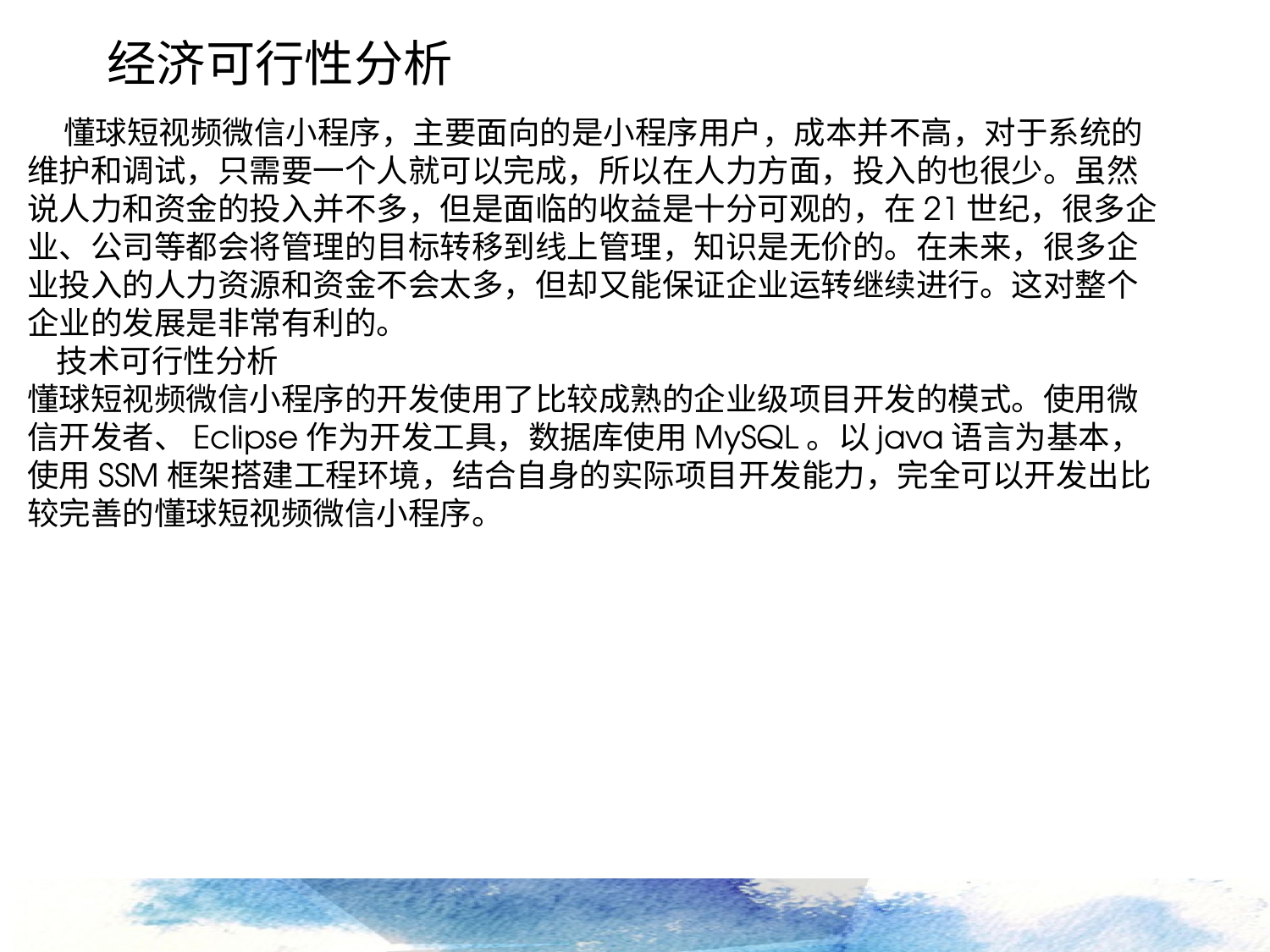

经济可行性分析
    懂球短视频微信小程序，主要面向的是小程序用户，成本并不高，对于系统的维护和调试，只需要一个人就可以完成，所以在人力方面，投入的也很少。虽然说人力和资金的投入并不多，但是面临的收益是十分可观的，在21世纪，很多企业、公司等都会将管理的目标转移到线上管理，知识是无价的。在未来，很多企业投入的人力资源和资金不会太多，但却又能保证企业运转继续进行。这对整个企业的发展是非常有利的。
   技术可行性分析
懂球短视频微信小程序的开发使用了比较成熟的企业级项目开发的模式。使用微信开发者、Eclipse作为开发工具，数据库使用MySQL。以java语言为基本，使用SSM框架搭建工程环境，结合自身的实际项目开发能力，完全可以开发出比较完善的懂球短视频微信小程序。